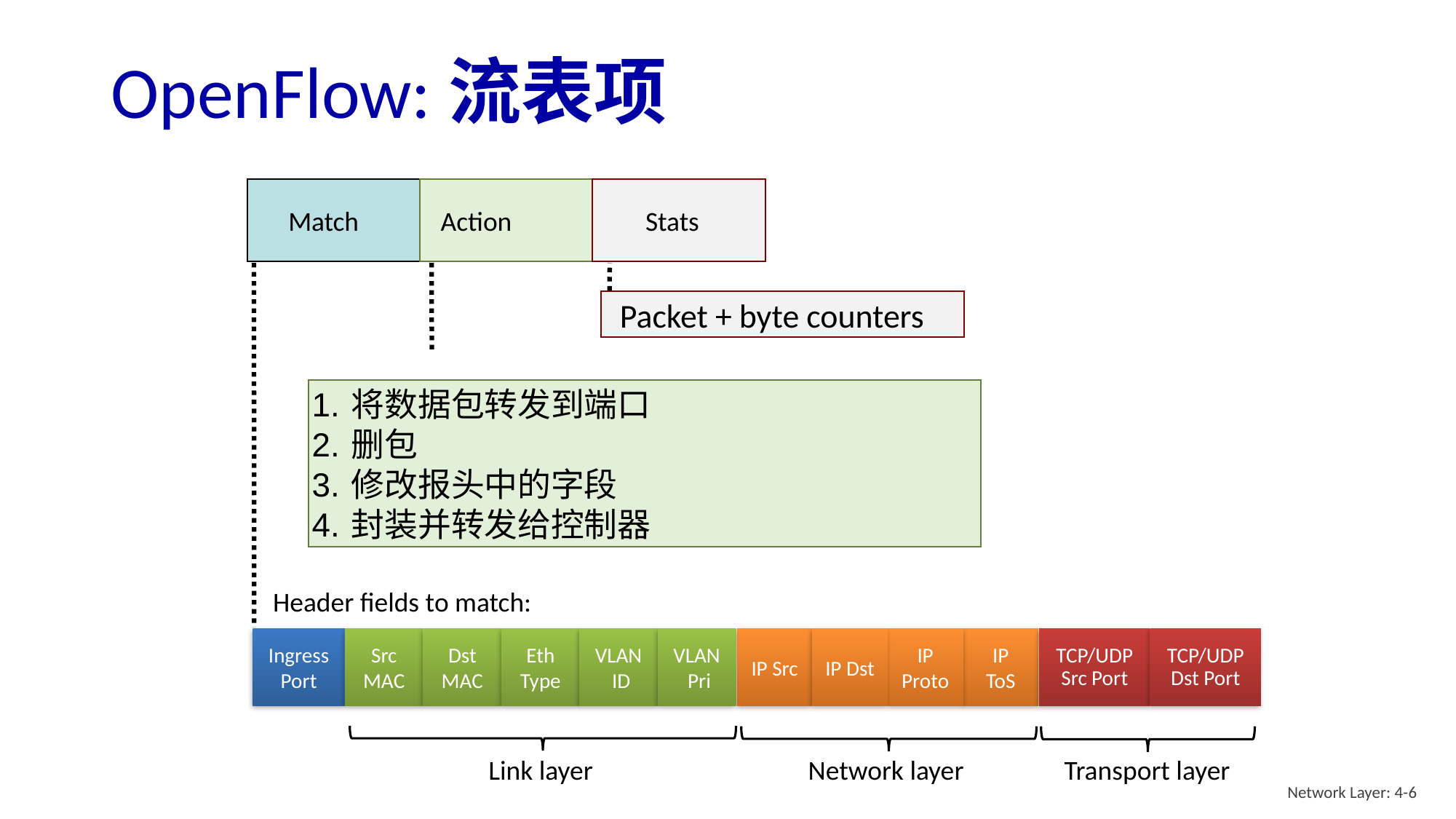

# OpenFlow:流表项

Action
Stats
Match

Header fields to match:
Ingress Port
Src MAC
Dst MAC
Eth Type
VLAN
 ID
VLAN
 Pri
IP Src
IP Dst
IP Proto
IP
ToS
TCP/UDP Src Port
TCP/UDP Dst Port

将数据包转发到端口
删包
修改报头中的字段
封装并转发给控制器

Packet + byte counters

Link layer

Network layer

Transport layer
Network Layer: 4-6